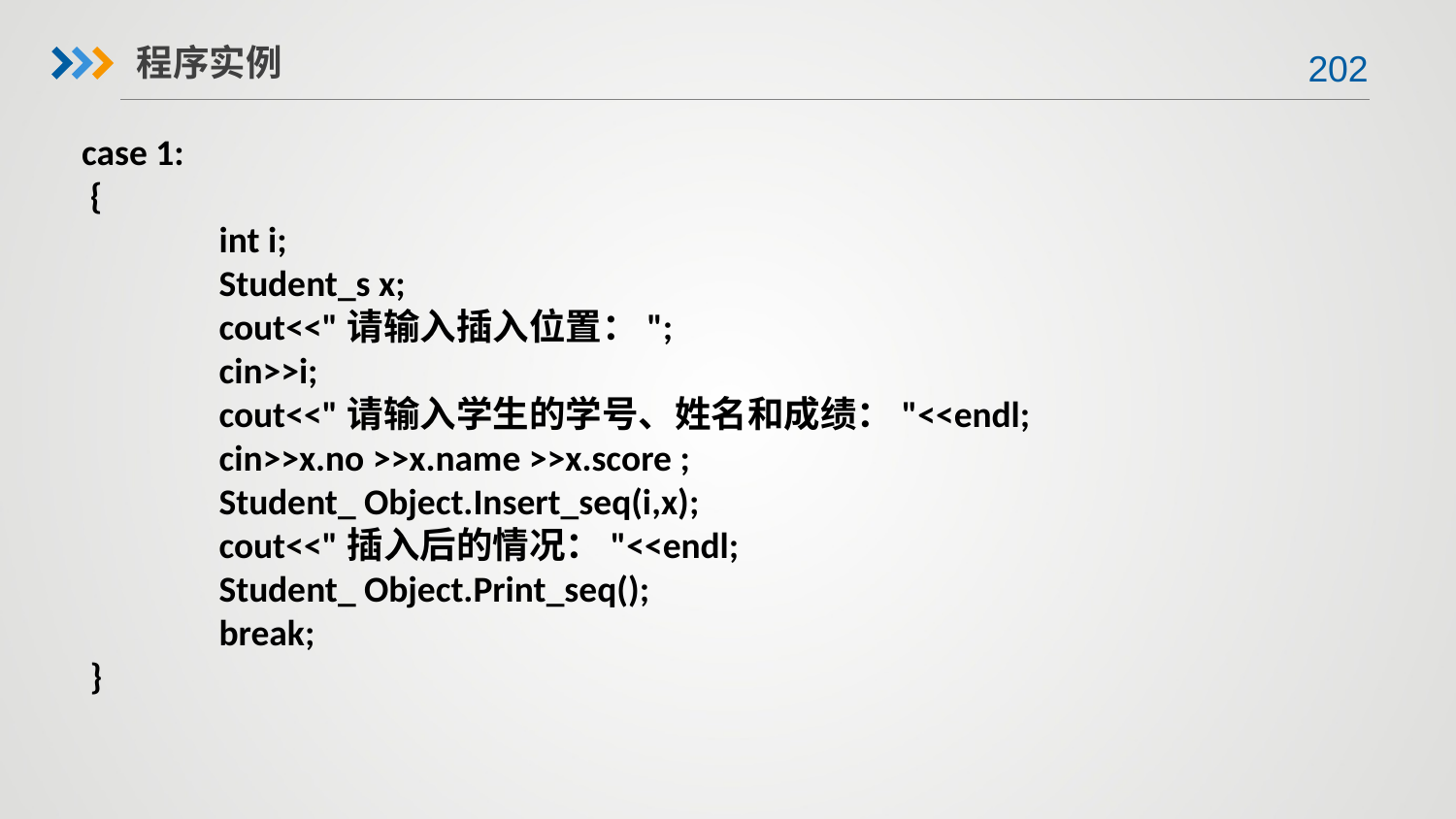

程序实例
 case 1:
  {
	int i;
	Student_s x;
	cout<<"请输入插入位置：";
	cin>>i;
	cout<<"请输入学生的学号、姓名和成绩："<<endl;
	cin>>x.no >>x.name >>x.score ;
	Student_ Object.Insert_seq(i,x);
	cout<<"插入后的情况："<<endl;
	Student_ Object.Print_seq();
	break;
  }